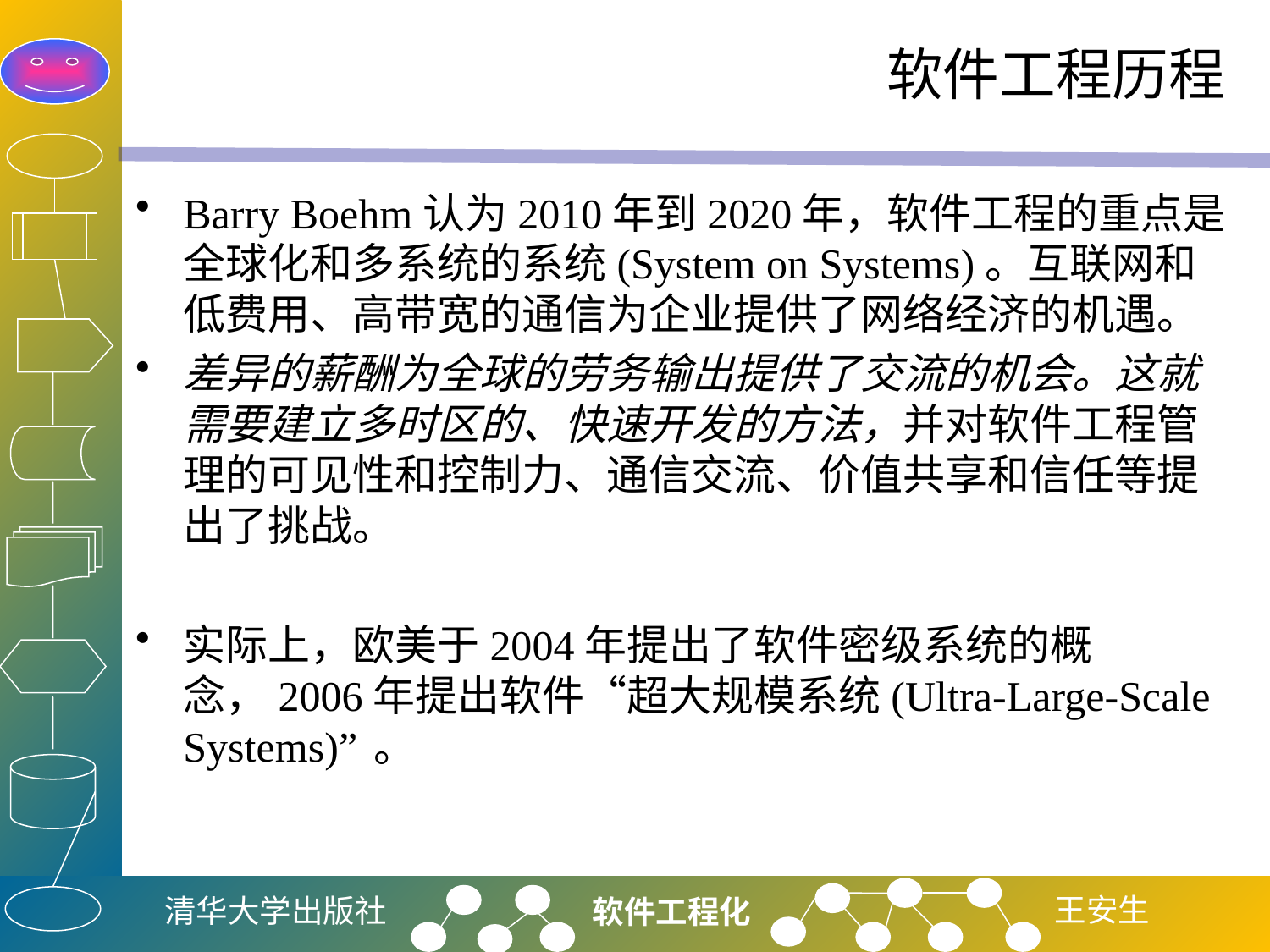

# 软件工程历程
Barry Boehm认为2010年到2020年，软件工程的重点是全球化和多系统的系统(System on Systems)。互联网和低费用、高带宽的通信为企业提供了网络经济的机遇。
差异的薪酬为全球的劳务输出提供了交流的机会。这就需要建立多时区的、快速开发的方法，并对软件工程管理的可见性和控制力、通信交流、价值共享和信任等提出了挑战。

实际上，欧美于2004年提出了软件密级系统的概念，2006年提出软件“超大规模系统(Ultra-Large-Scale Systems)” 。